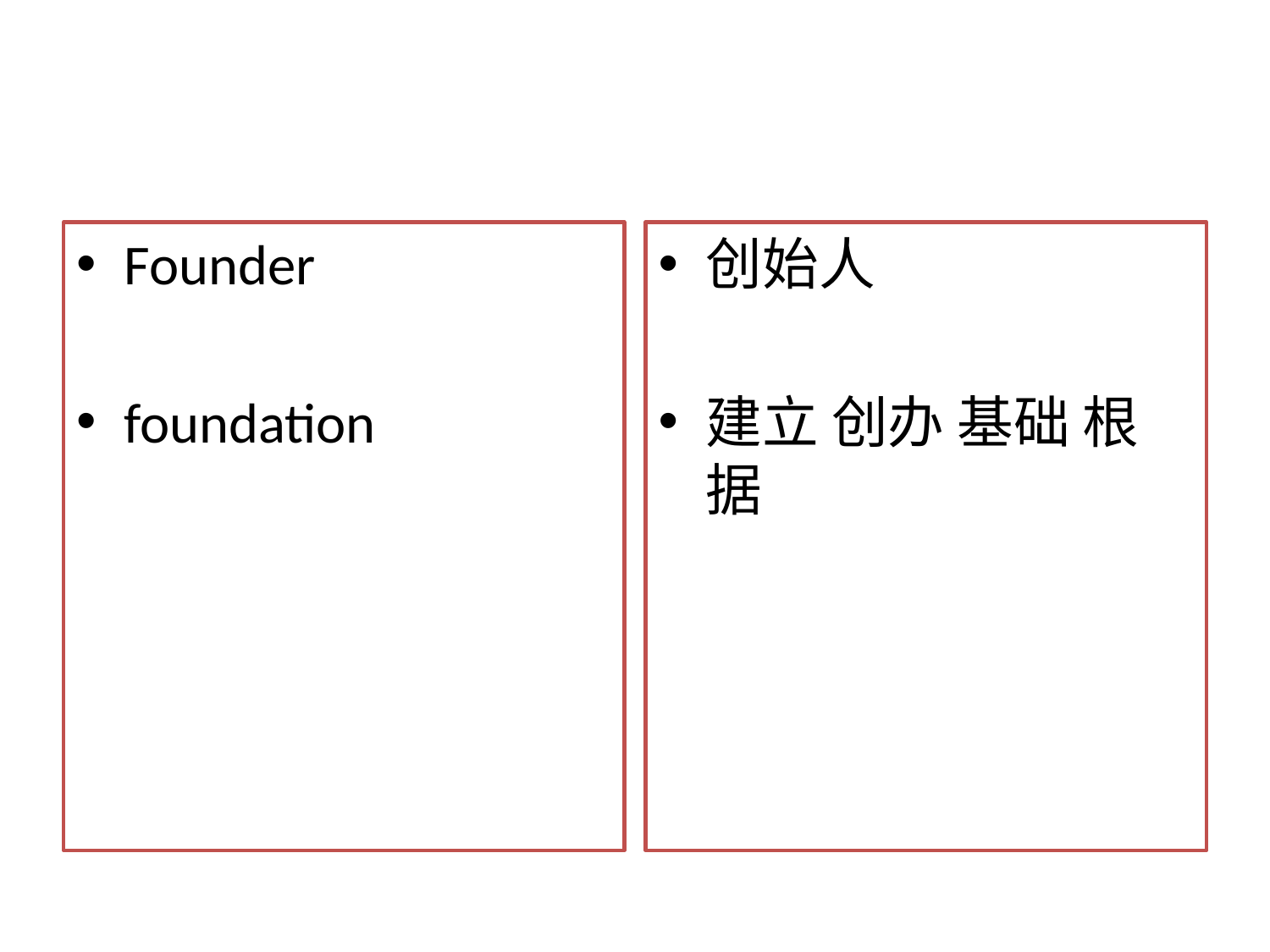

#
Founder

foundation
创始人

建立 创办 基础 根据